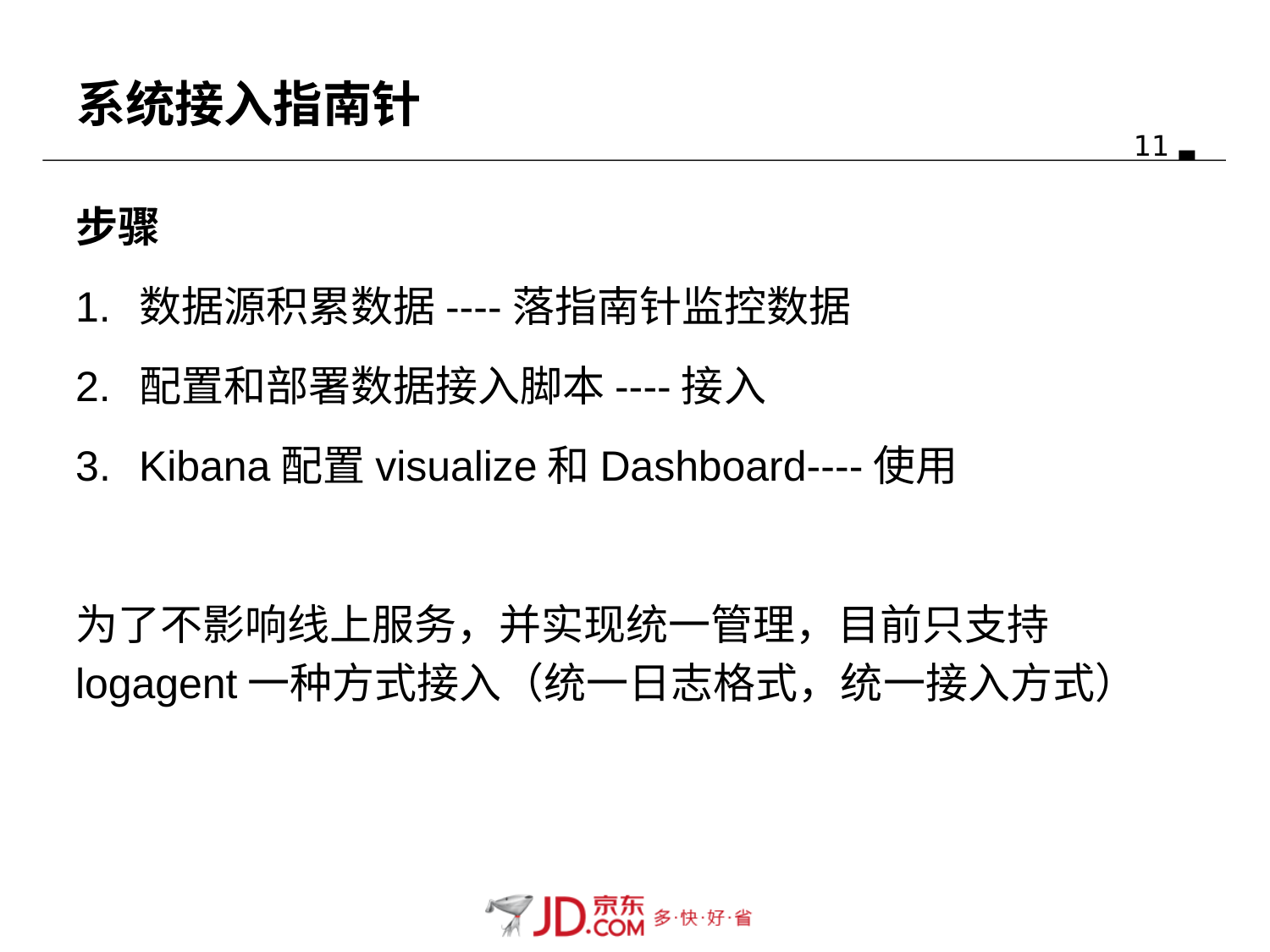

# 系统接入指南针
步骤
数据源积累数据----落指南针监控数据
配置和部署数据接入脚本----接入
Kibana配置visualize和Dashboard----使用

为了不影响线上服务，并实现统一管理，目前只支持logagent一种方式接入（统一日志格式，统一接入方式）